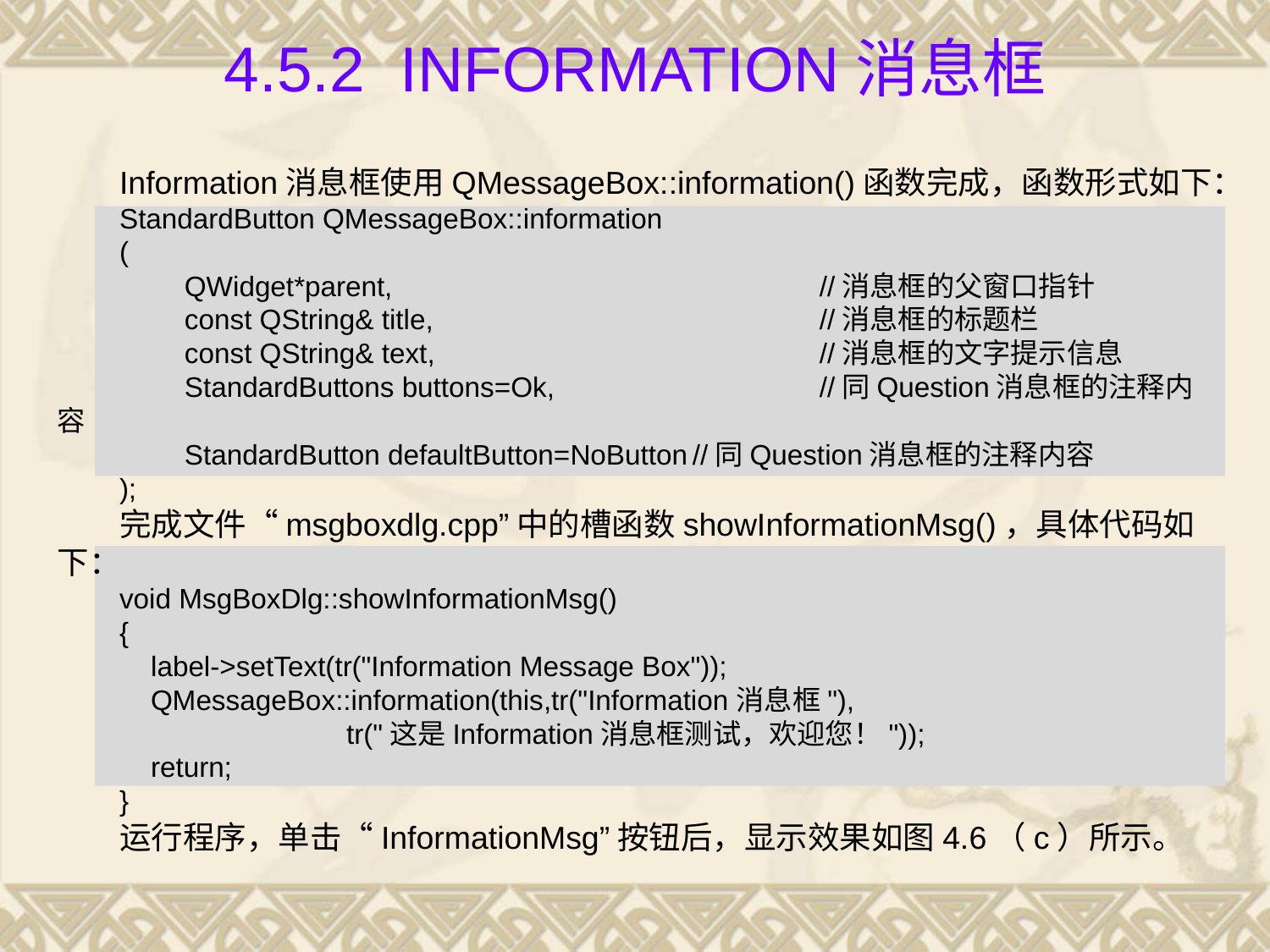

# 4.5.2  Information消息框
Information消息框使用QMessageBox::information()函数完成，函数形式如下：
StandardButton QMessageBox::information
(
	QWidget*parent,                   			//消息框的父窗口指针
	const QString& title,           			//消息框的标题栏
	const QString& text,             			//消息框的文字提示信息
	StandardButtons buttons=Ok,      		//同Question消息框的注释内容
	StandardButton defaultButton=NoButton	//同Question消息框的注释内容
);
完成文件“msgboxdlg.cpp”中的槽函数showInformationMsg()，具体代码如下：
void MsgBoxDlg::showInformationMsg()
{
    label->setText(tr("Information Message Box"));
    QMessageBox::information(this,tr("Information消息框"),
                             tr("这是Information消息框测试，欢迎您！"));
    return;
}
运行程序，单击“InformationMsg”按钮后，显示效果如图4.6（c）所示。